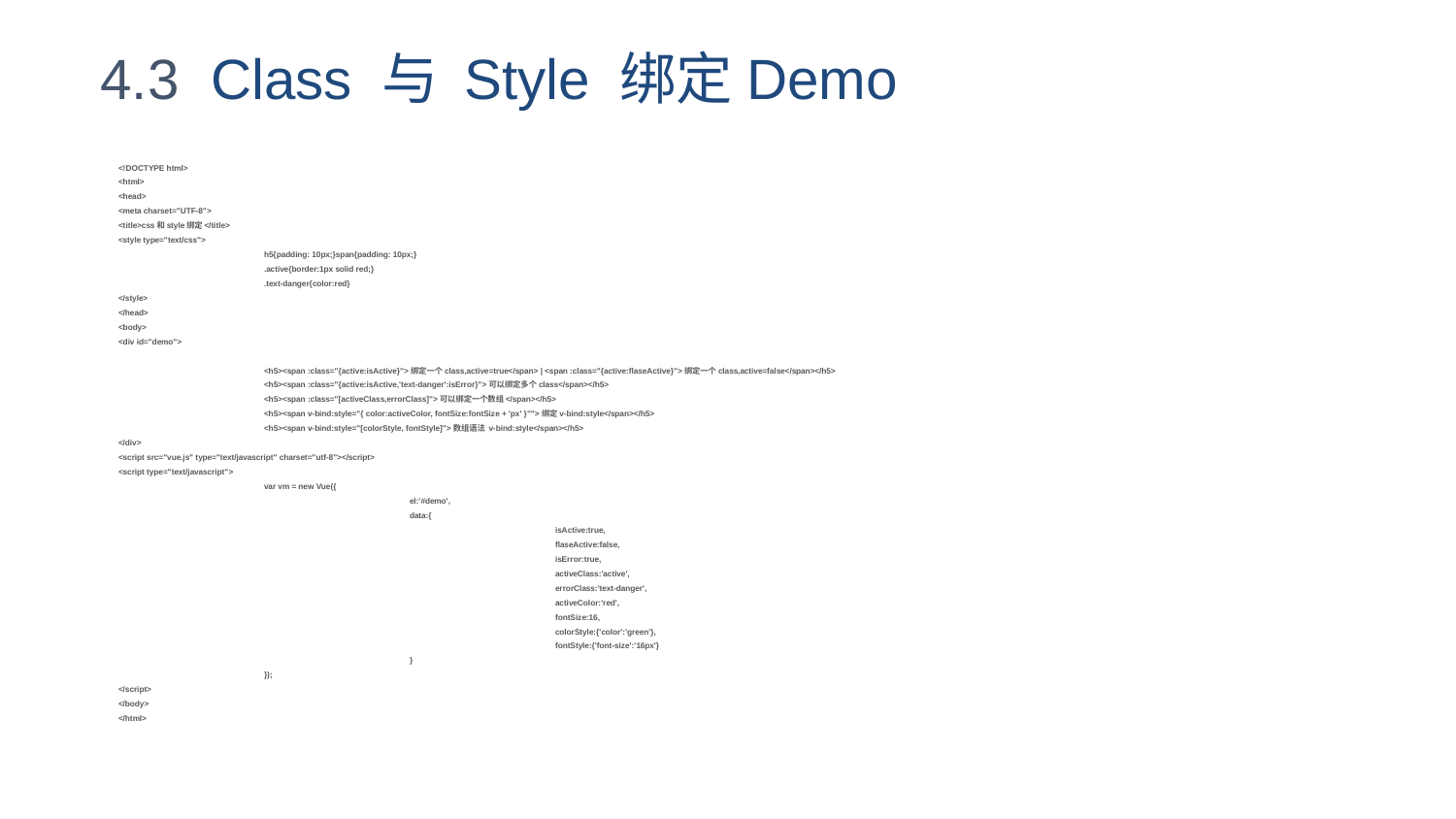

4.3  Class 与 Style 绑定Demo
<!DOCTYPE html>
<html>
<head>
<meta charset="UTF-8">
<title>css和style绑定</title>
<style type="text/css">
	h5{padding: 10px;}span{padding: 10px;}
	.active{border:1px solid red;}
	.text-danger{color:red}
</style>
</head>
<body>
<div id="demo">

	<h5><span :class="{active:isActive}">绑定一个class,active=true</span> | <span :class="{active:flaseActive}">绑定一个class,active=false</span></h5>
	<h5><span :class="{active:isActive,'text-danger':isError}">可以绑定多个class</span></h5>
	<h5><span :class="[activeClass,errorClass]">可以绑定一个数组</span></h5>
	<h5><span v-bind:style="{ color:activeColor, fontSize:fontSize + 'px' }"">绑定v-bind:style</span></h5>
	<h5><span v-bind:style="[colorStyle, fontStyle]">数组语法 v-bind:style</span></h5>
</div>
<script src="vue.js" type="text/javascript" charset="utf-8"></script>
<script type="text/javascript">
	var vm = new Vue({
		el:'#demo',
		data:{
			isActive:true,
			flaseActive:false,
			isError:true,
			activeClass:'active',
			errorClass:'text-danger',
			activeColor:'red',
			fontSize:16,
			colorStyle:{'color':'green'},
			fontStyle:{'font-size':'16px'}
		}
	});
</script>
</body>
</html>
37